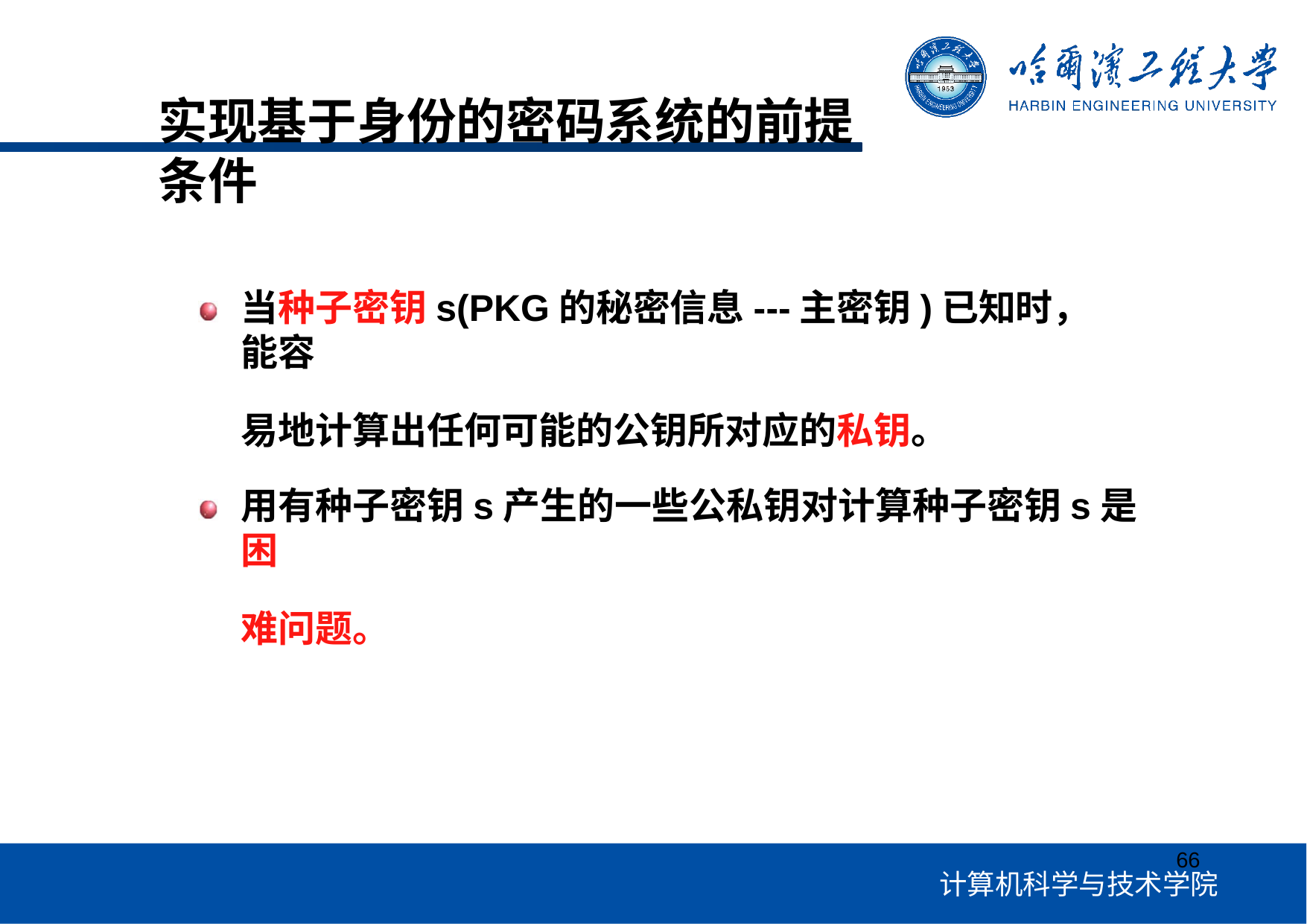

# 实现基于身份的密码系统的前提 条件
当种子密钥s(PKG的秘密信息---主密钥)已知时，能容
易地计算出任何可能的公钥所对应的私钥。

用有种子密钥s产生的一些公私钥对计算种子密钥s是困
难问题。

66